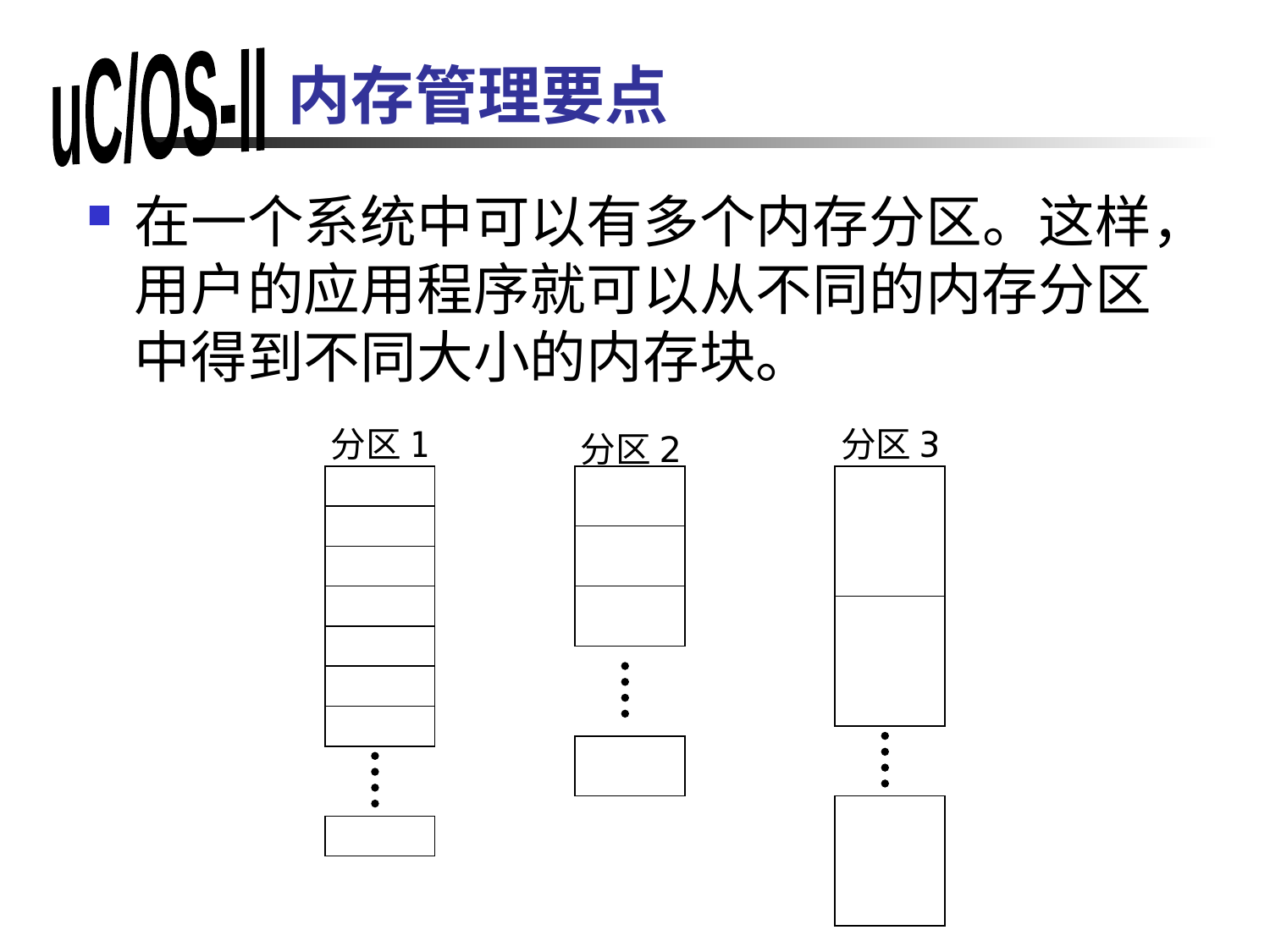

# 内存管理要点
在一个系统中可以有多个内存分区。这样，用户的应用程序就可以从不同的内存分区中得到不同大小的内存块。

分区1
分区3
分区2